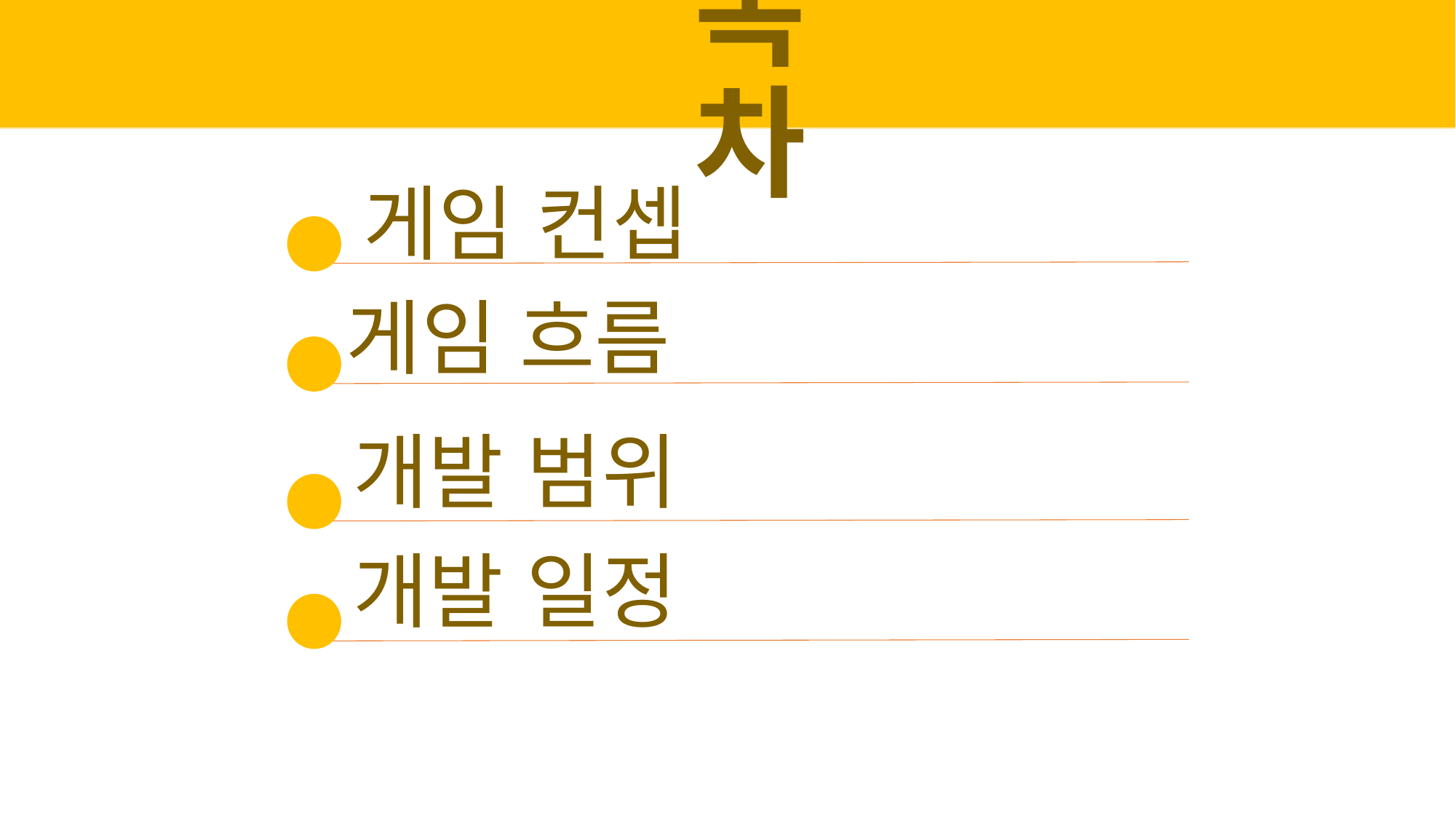

# 목차
게임 컨셉

게임 흐름

개발 범위

개발 일정